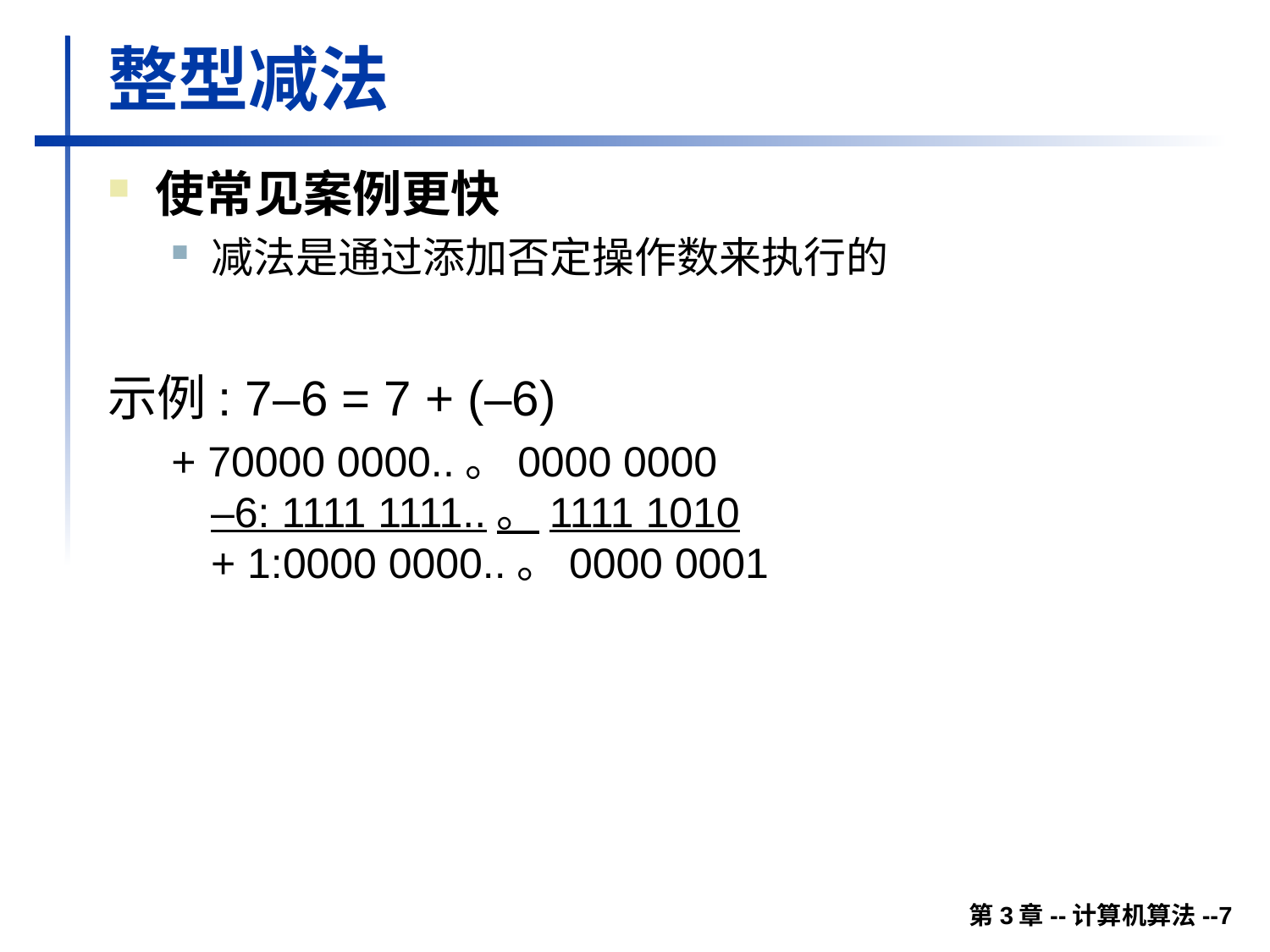

# 整型减法
使常见案例更快
减法是通过添加否定操作数来执行的

示例: 7–6 = 7 + (–6)
+ 70000 0000..。0000 0000
–6: 1111 1111..。1111 1010
+ 1:0000 0000..。0000 0001
第3章--计算机算法--7